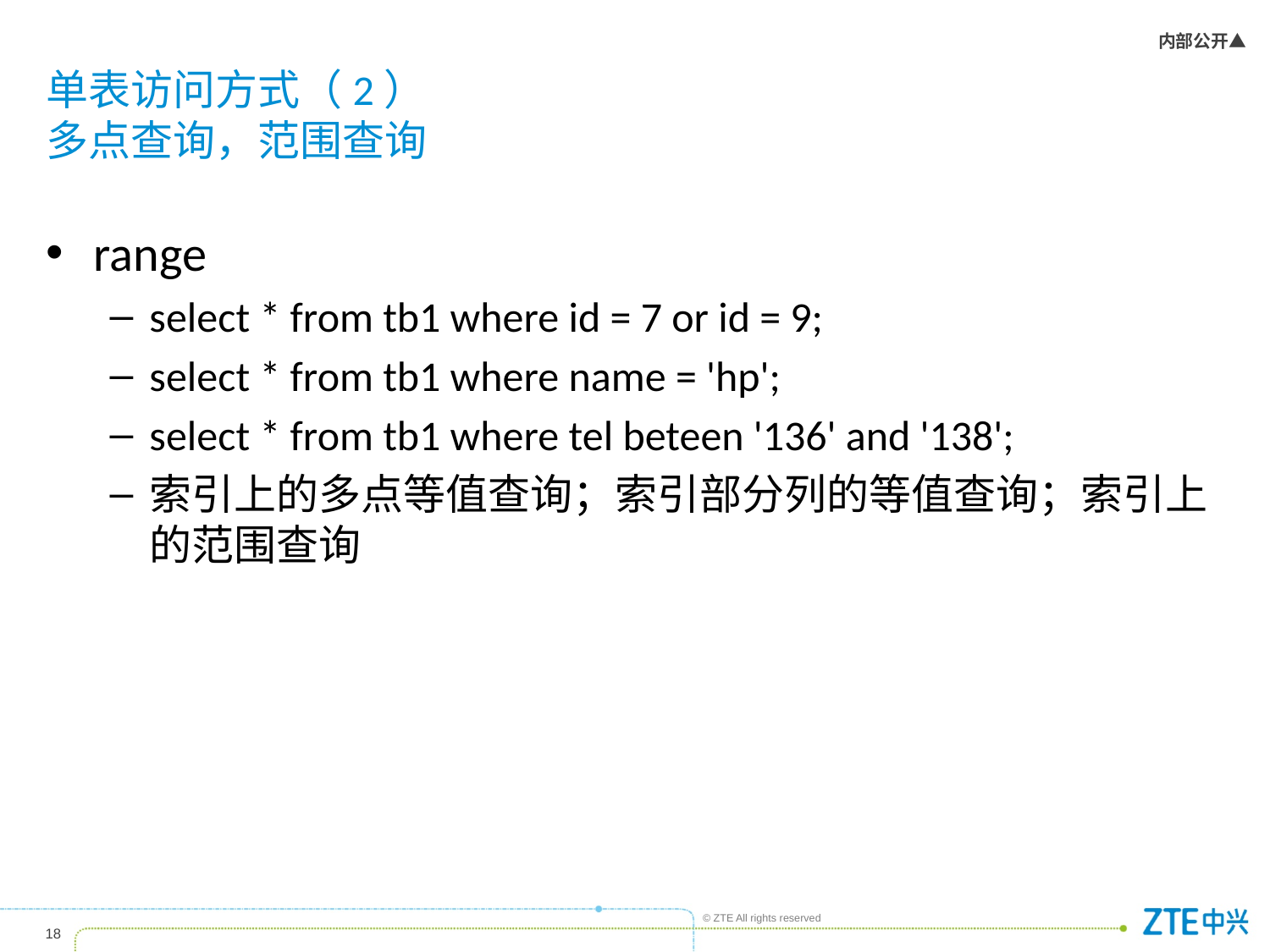

# 单表访问方式（2） 多点查询，范围查询
range
select * from tb1 where id = 7 or id = 9;
select * from tb1 where name = 'hp';
select * from tb1 where tel beteen '136' and '138';
索引上的多点等值查询；索引部分列的等值查询；索引上的范围查询